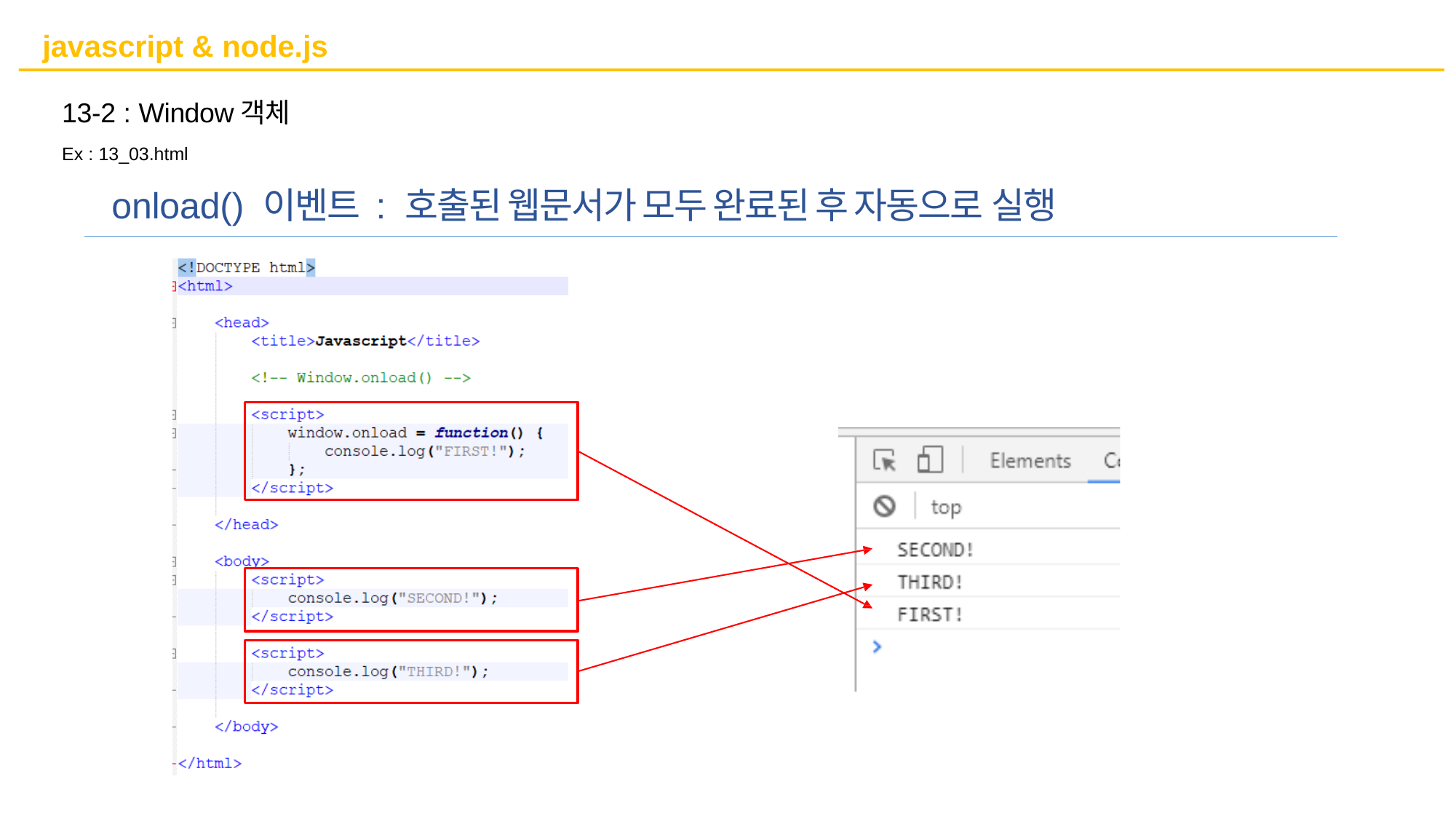

# javascript & node.js

13-2 : Window객체
Ex : 13_03.html
onload() 이벤트 : 호출된 웹문서가 모두 완료된 후 자동으로 실행